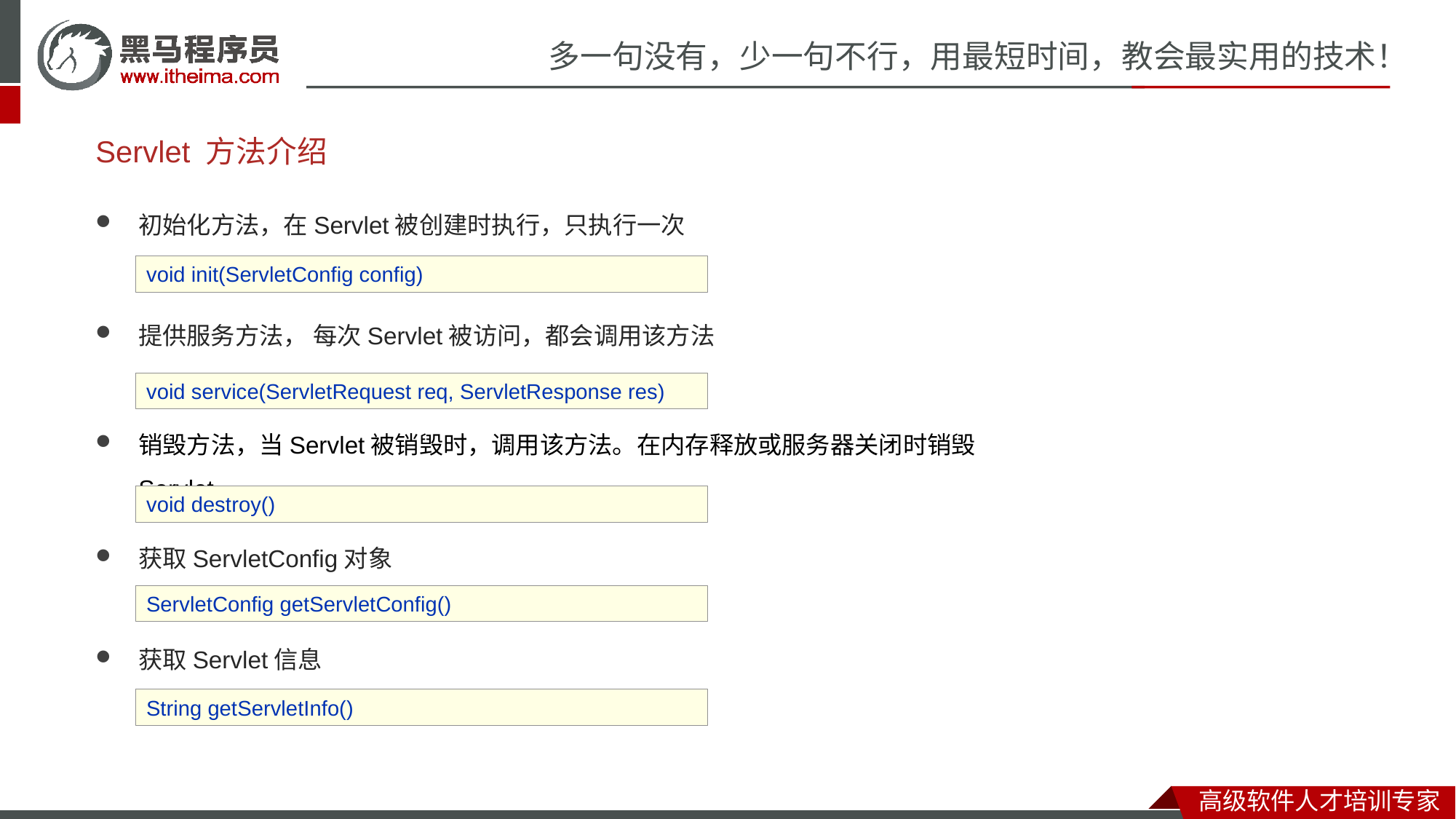

# Servlet 方法介绍
初始化方法，在Servlet被创建时执行，只执行一次
void init(ServletConfig config)
提供服务方法， 每次Servlet被访问，都会调用该方法
void service(ServletRequest req, ServletResponse res)
销毁方法，当Servlet被销毁时，调用该方法。在内存释放或服务器关闭时销毁Servlet
void destroy()
获取ServletConfig对象
ServletConfig getServletConfig()
获取Servlet信息
String getServletInfo()